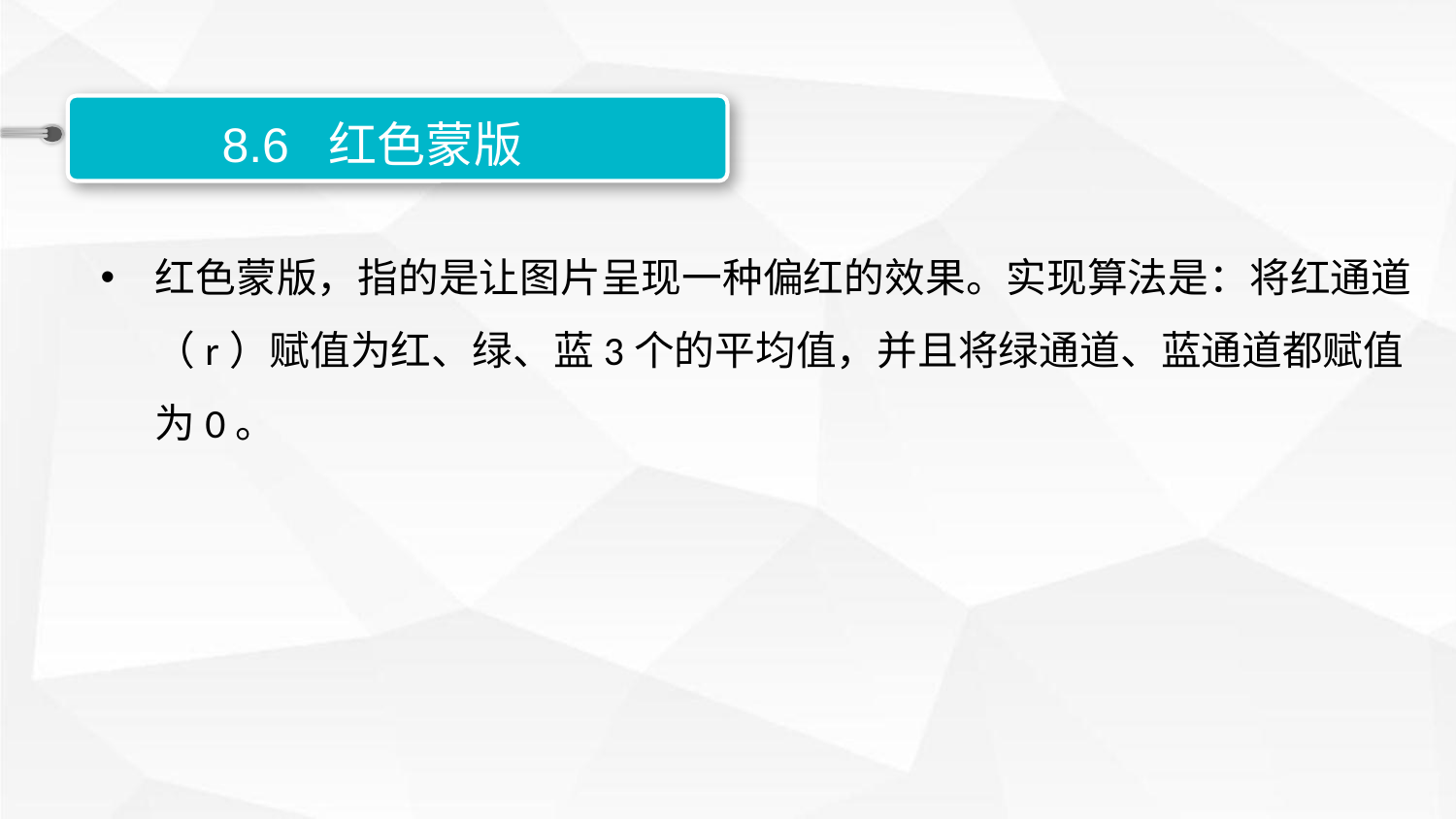

8.6  红色蒙版

红色蒙版，指的是让图片呈现一种偏红的效果。实现算法是：将红通道（r）赋值为红、绿、蓝3个的平均值，并且将绿通道、蓝通道都赋值为0。